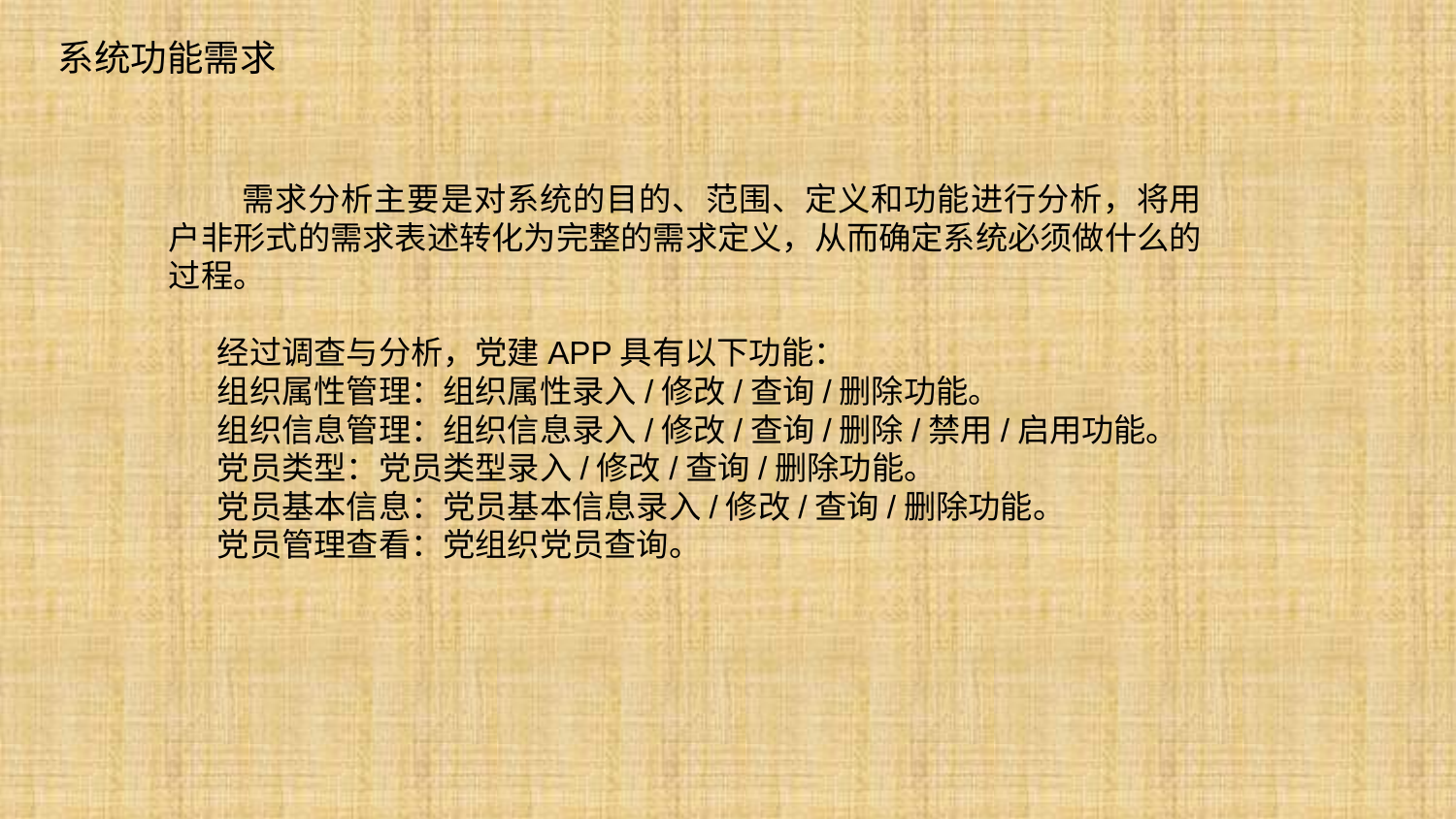

系统功能需求
  需求分析主要是对系统的目的、范围、定义和功能进行分析，将用户非形式的需求表述转化为完整的需求定义，从而确定系统必须做什么的过程。

经过调查与分析，党建APP具有以下功能：
组织属性管理：组织属性录入/修改/查询/删除功能。
组织信息管理：组织信息录入/修改/查询/删除/禁用/启用功能。
党员类型：党员类型录入/修改/查询/删除功能。
党员基本信息：党员基本信息录入/修改/查询/删除功能。
党员管理查看：党组织党员查询。